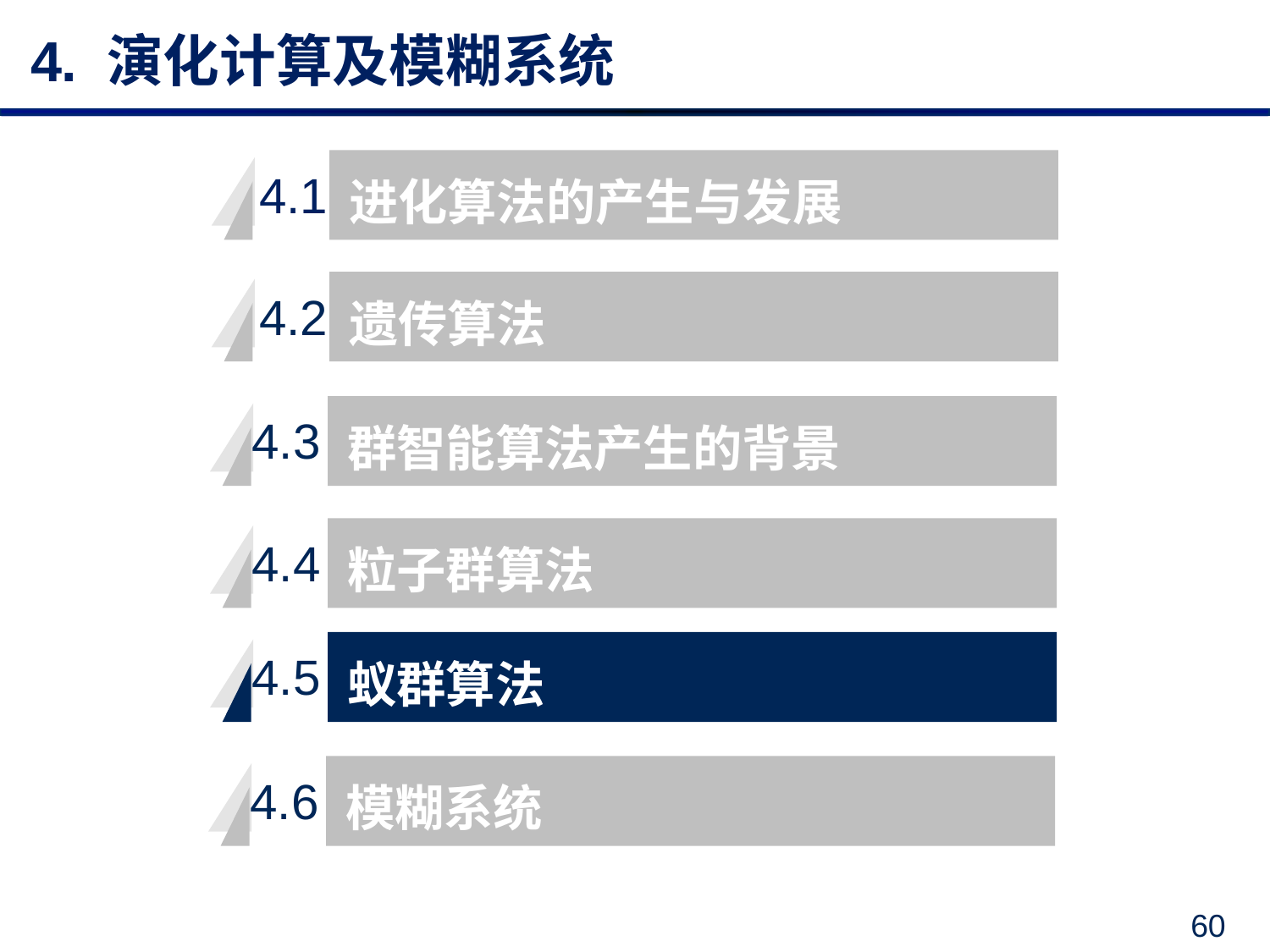

# 4. 演化计算及模糊系统
进化算法的产生与发展
4.1

遗传算法
4.2

群智能算法产生的背景
4.3

粒子群算法
4.4

蚁群算法
4.5

模糊系统
4.6

60